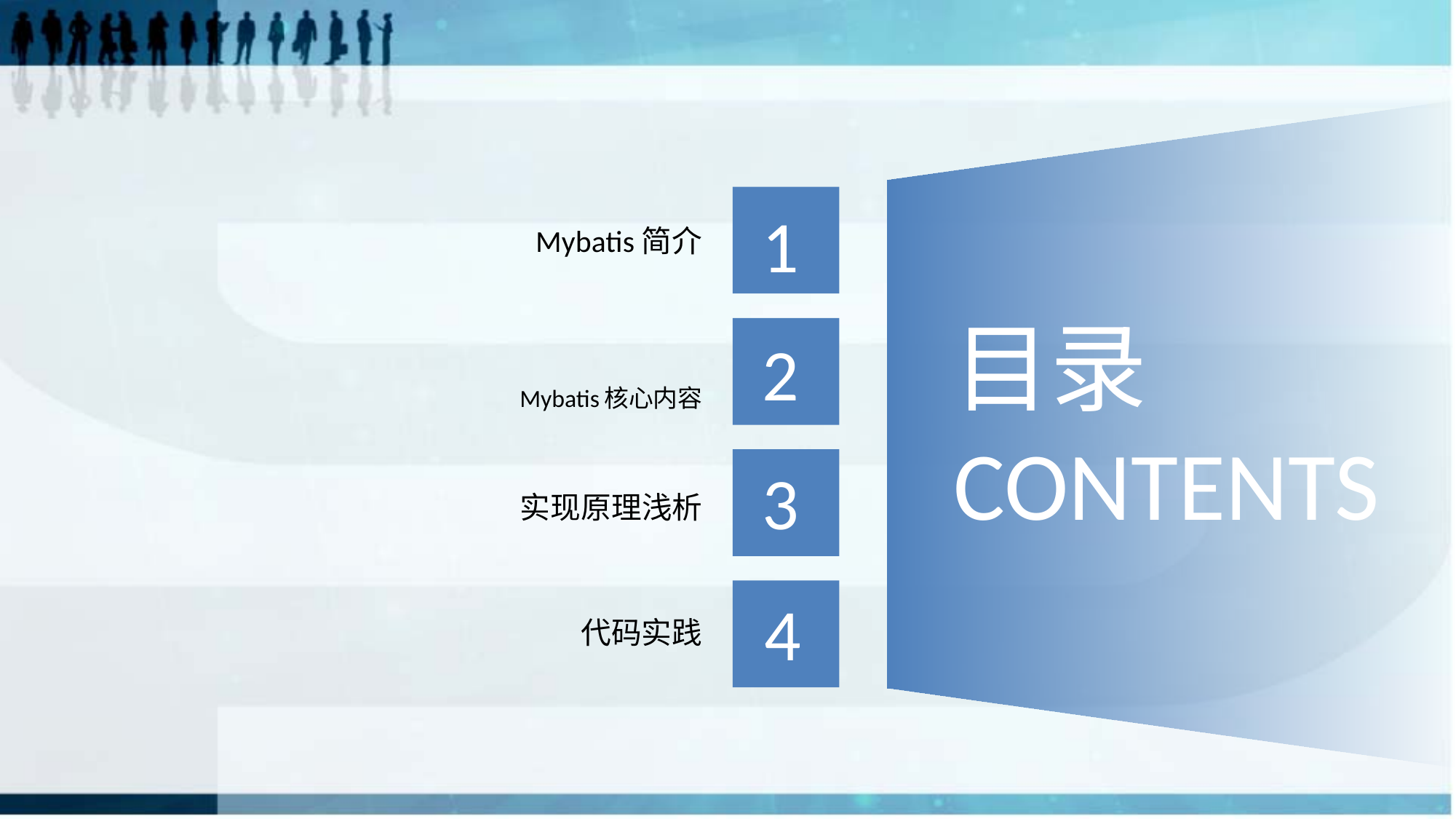

Mybatis简介
1
目录
CONTENTS

Mybatis核心内容

2

3
实现原理浅析

代码实践
4